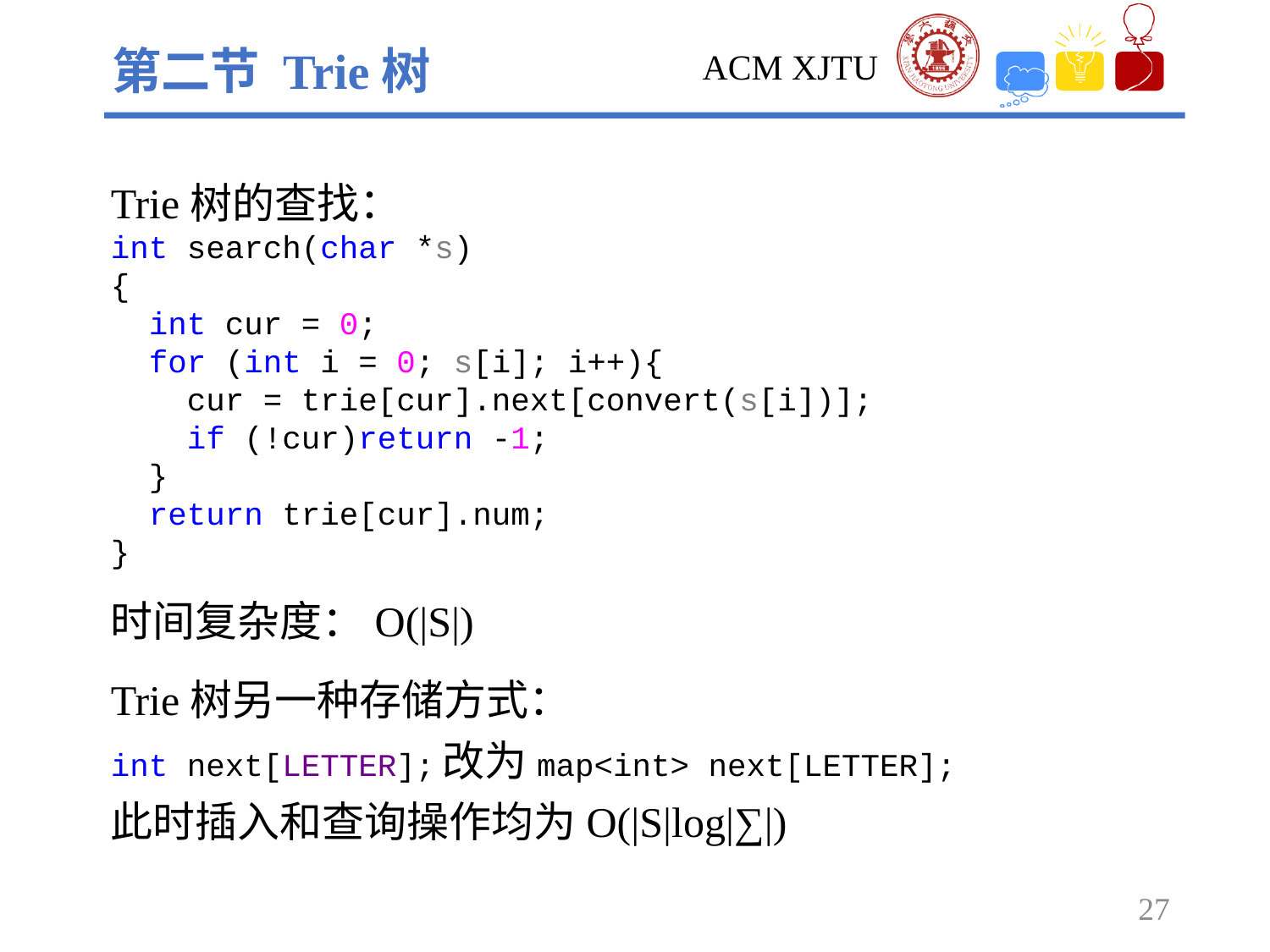

第二节 Trie树
Trie树的查找：
int search(char *s)
{
  int cur = 0;
  for (int i = 0; s[i]; i++){
    cur = trie[cur].next[convert(s[i])];
    if (!cur)return -1;
  }
  return trie[cur].num;
}
时间复杂度：O(|S|)
Trie树另一种存储方式：
int next[LETTER];改为map<int> next[LETTER];
此时插入和查询操作均为O(|S|log|∑|)
27